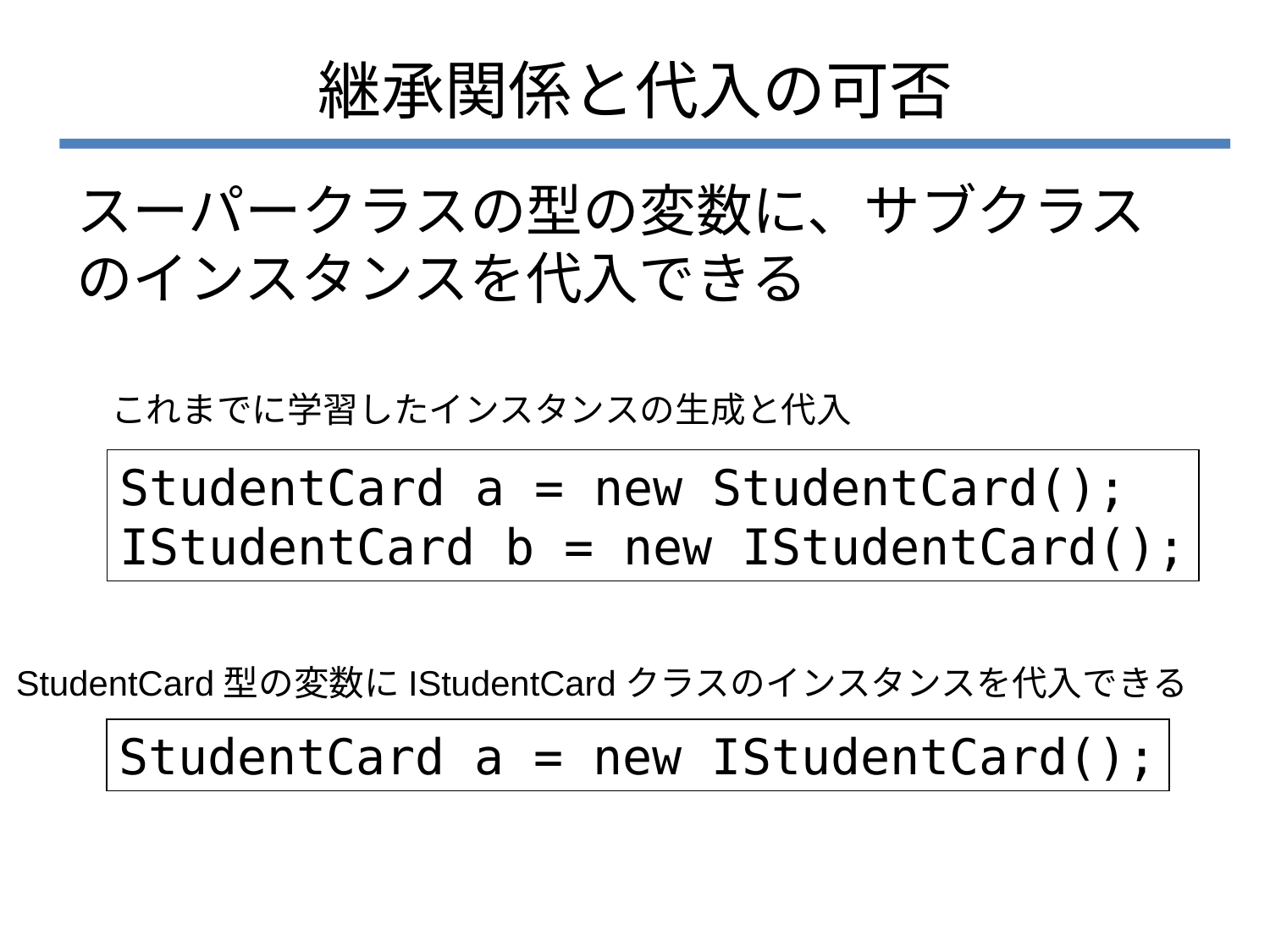

# 継承関係と代入の可否
スーパークラスの型の変数に、サブクラスのインスタンスを代入できる
これまでに学習したインスタンスの生成と代入
StudentCard a = new StudentCard();
IStudentCard b = new IStudentCard();
StudentCard型の変数にIStudentCardクラスのインスタンスを代入できる
StudentCard a = new IStudentCard();